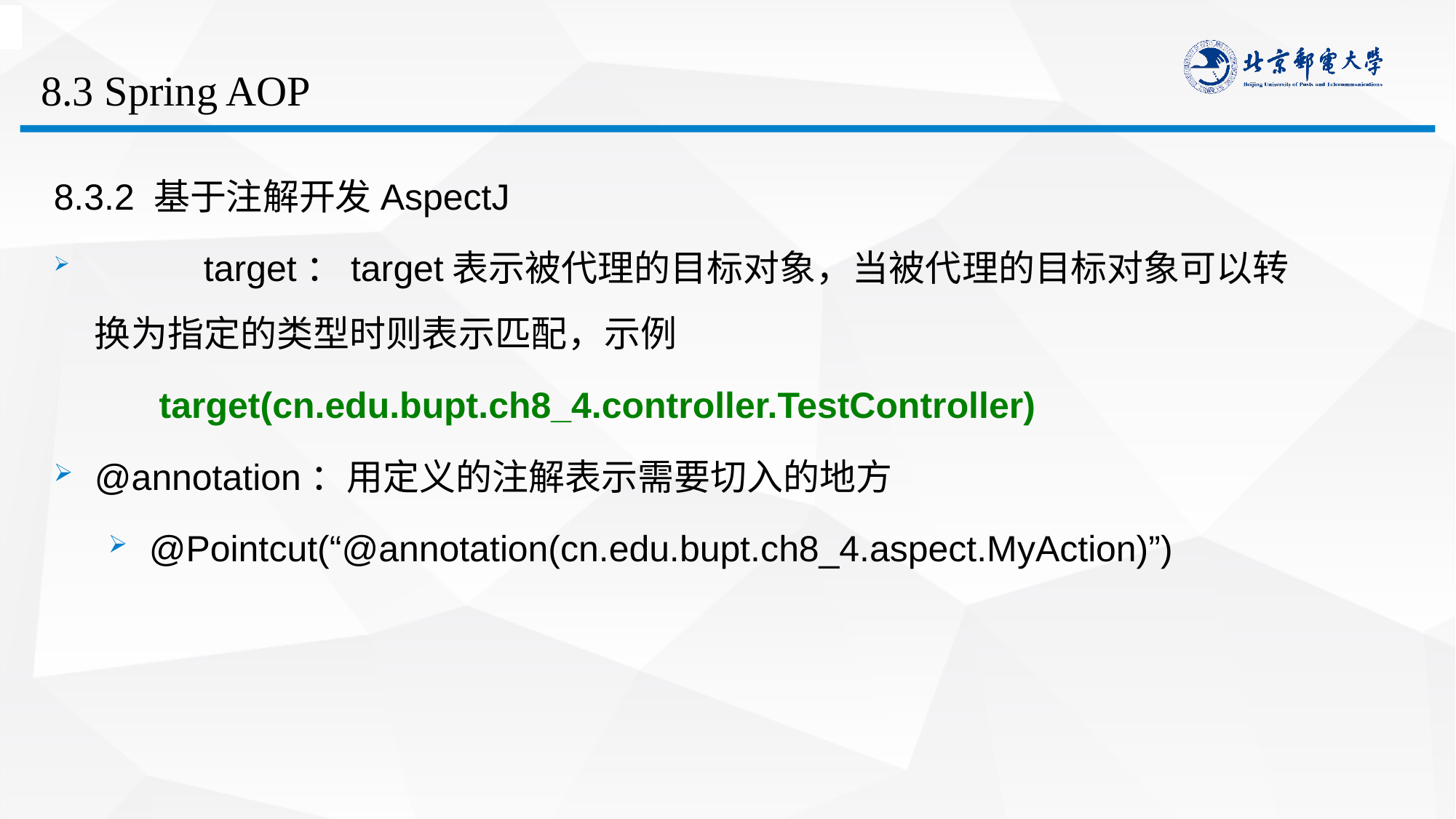

# 8.3 Spring AOP
8.3.2 基于注解开发AspectJ
	target：target表示被代理的目标对象，当被代理的目标对象可以转换为指定的类型时则表示匹配，示例
     target(cn.edu.bupt.ch8_4.controller.TestController)
@annotation：用定义的注解表示需要切入的地方
@Pointcut(“@annotation(cn.edu.bupt.ch8_4.aspect.MyAction)”)